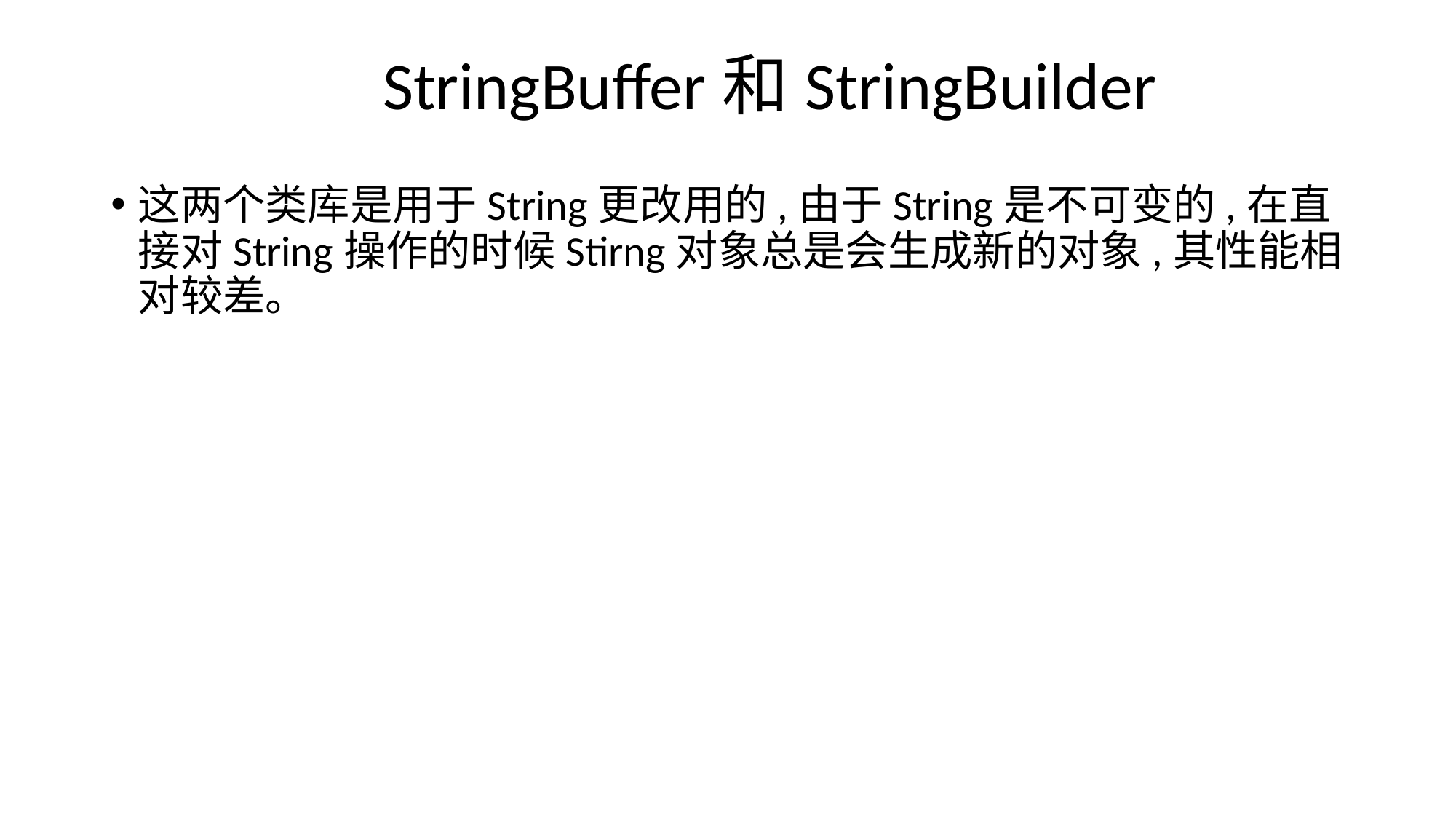

# StringBuffer和StringBuilder
这两个类库是用于String更改用的,由于String是不可变的,在直接对String操作的时候Stirng对象总是会生成新的对象,其性能相对较差。